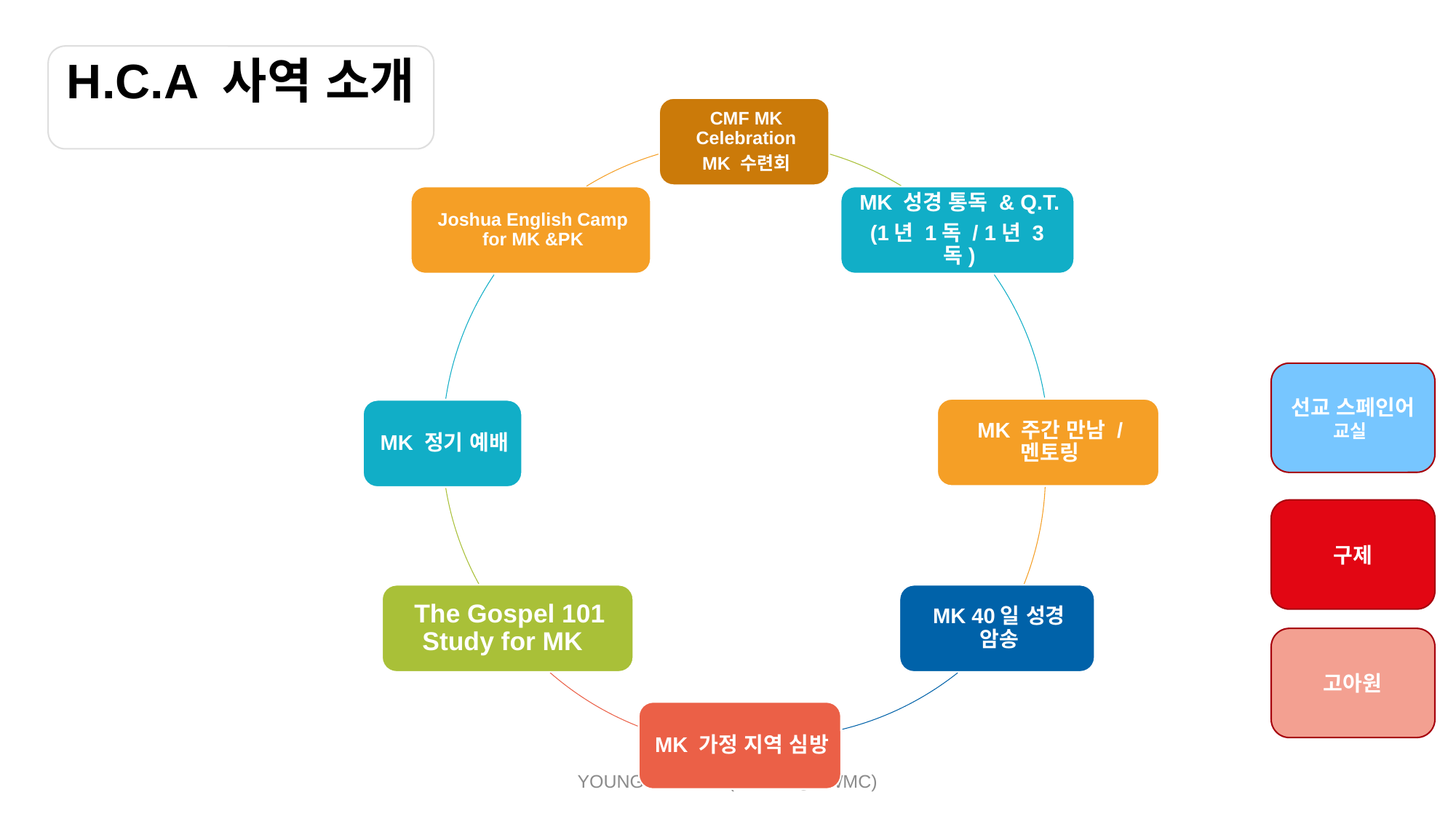

H.C.A 사역 소개

CMF MK Celebration
MK 수련회
MK 성경 통독 & Q.T.
(1년 1독 / 1년 3독)
MK 주간 만남 / 멘토링
MK 40일 성경 암송
MK 가정 지역 심방
The Gospel 101 Study for MK
MK 정기 예배
Joshua English Camp for MK &PK
선교 스페인어
교실
구제
고아원
YOUNG JUN TAK (071322@KWMC)